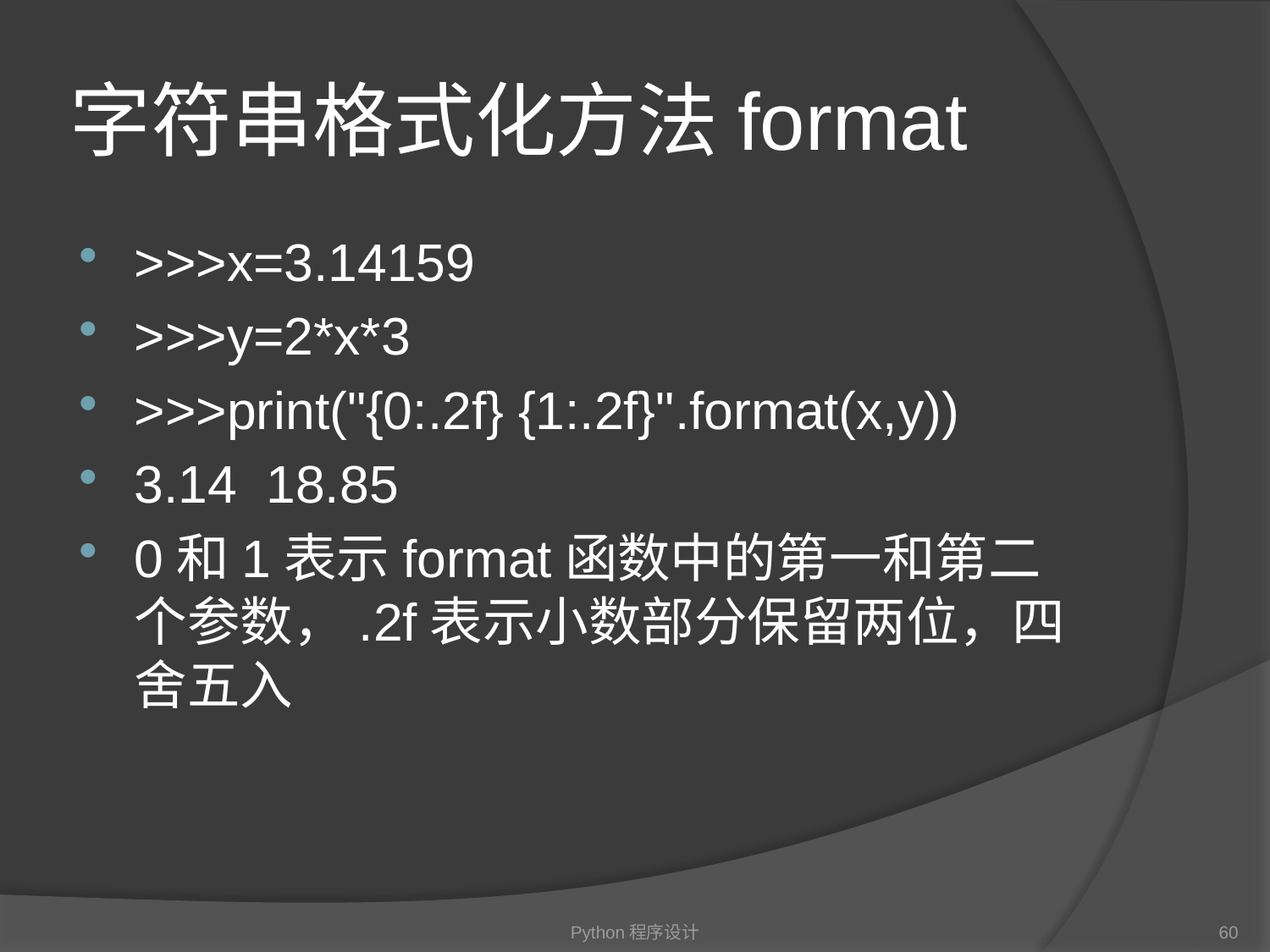

# 字符串格式化方法format
>>>x=3.14159
>>>y=2*x*3
>>>print("{0:.2f} {1:.2f}".format(x,y))
3.14  18.85
0和1表示format函数中的第一和第二个参数，.2f表示小数部分保留两位，四舍五入

Python程序设计
60